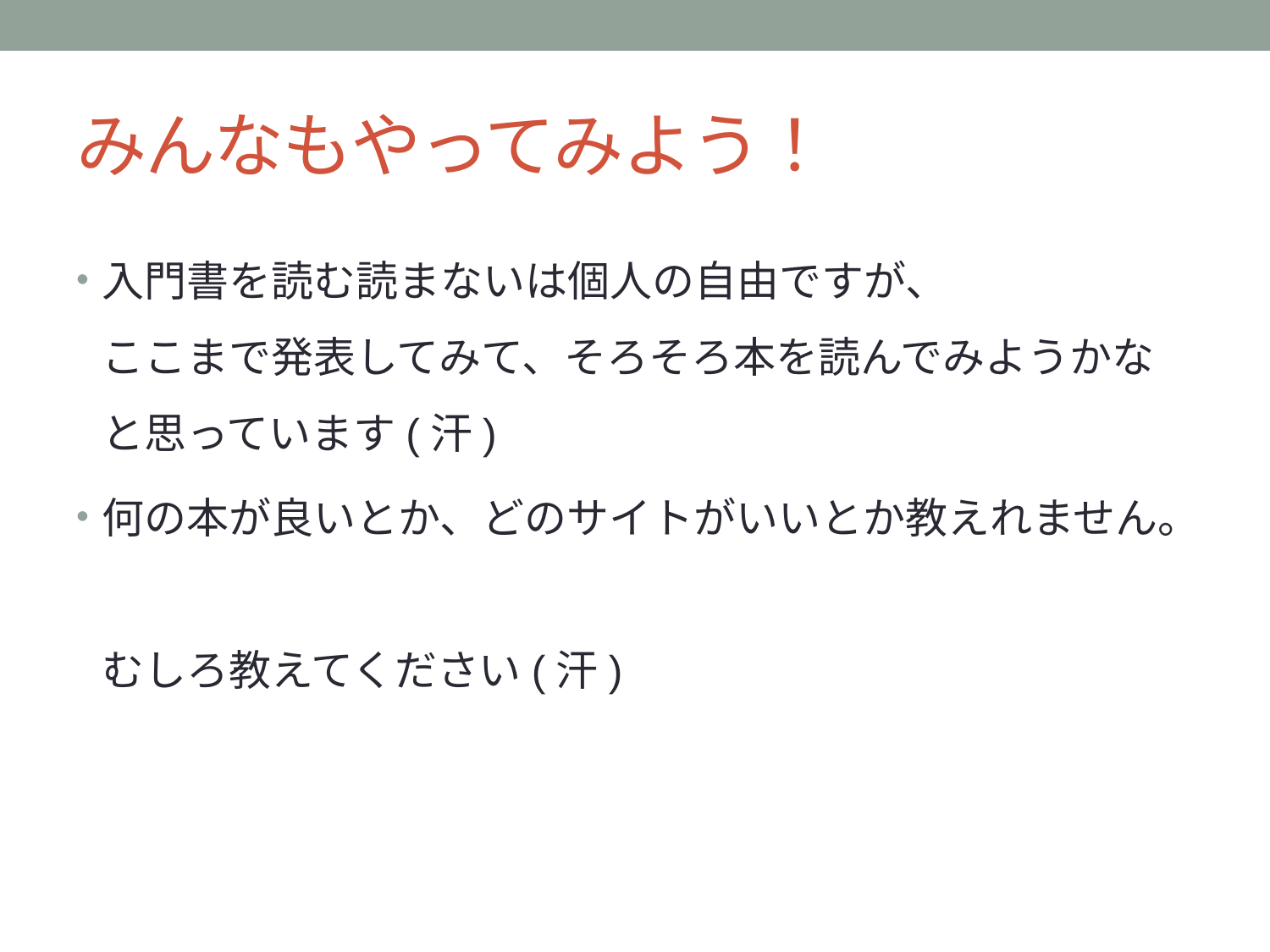

# みんなもやってみよう！
入門書を読む読まないは個人の自由ですが、
ここまで発表してみて、そろそろ本を読んでみようかなと思っています(汗)
何の本が良いとか、どのサイトがいいとか教えれません。
むしろ教えてください(汗)